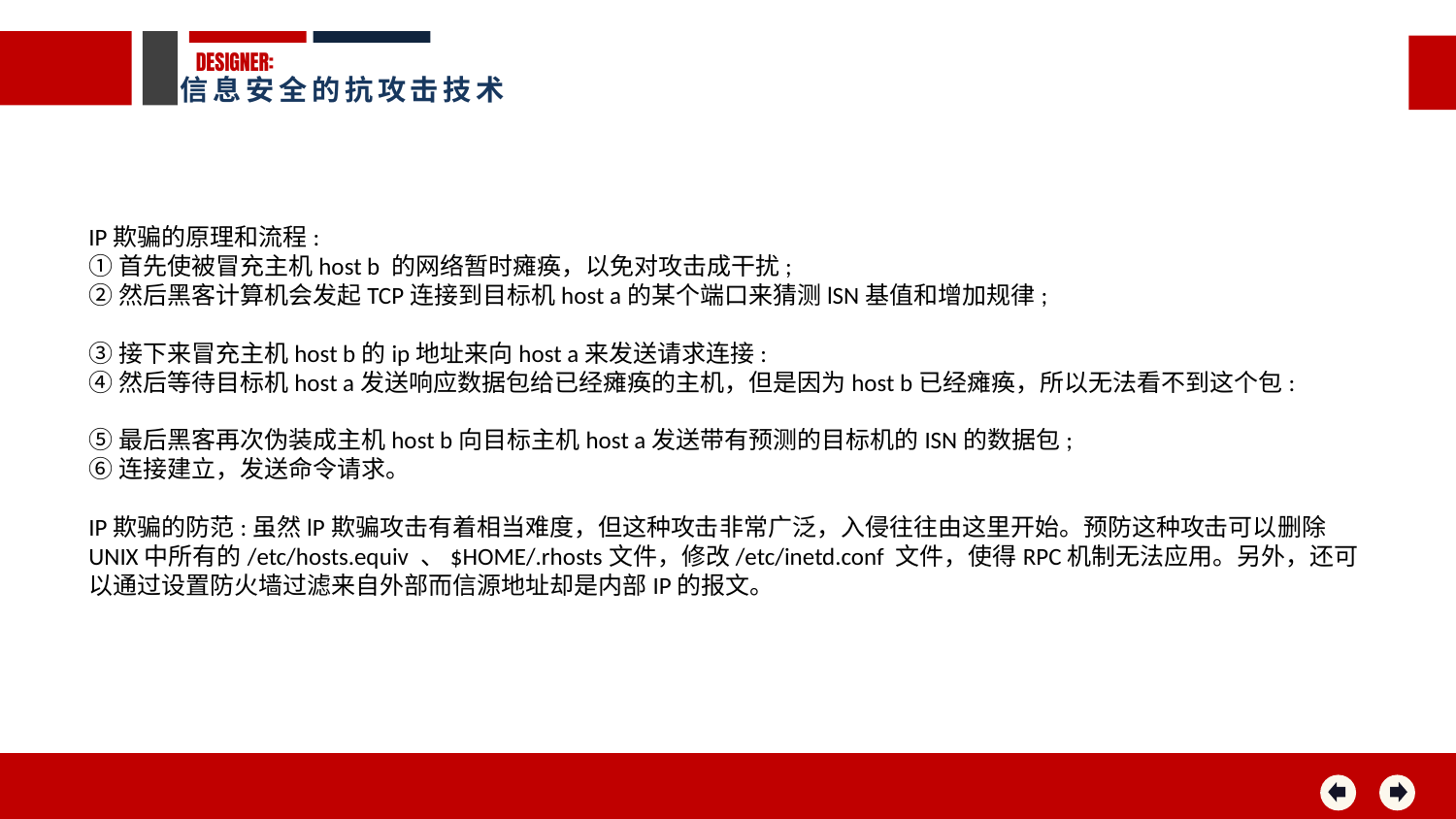

DESIGNER:
信息安全的抗攻击技术
IP欺骗的原理和流程:
①首先使被冒充主机host b 的网络暂时瘫痪，以免对攻击成干扰;
②然后黑客计算机会发起TCP连接到目标机host a的某个端口来猜测lSN基值和增加规律;

③接下来冒充主机host b的ip地址来向host a来发送请求连接:
④然后等待目标机host a发送响应数据包给已经瘫痪的主机，但是因为host b已经瘫痪，所以无法看不到这个包:

⑤最后黑客再次伪装成主机host b向目标主机host a发送带有预测的目标机的ISN的数据包;
⑥连接建立，发送命令请求。

IP欺骗的防范:虽然lP欺骗攻击有着相当难度，但这种攻击非常广泛，入侵往往由这里开始。预防这种攻击可以删除UNIX中所有的/etc/hosts.equiv 、$HOME/.rhosts文件，修改/etc/inetd.conf 文件，使得RPC机制无法应用。另外，还可以通过设置防火墙过滤来自外部而信源地址却是内部IP的报文。